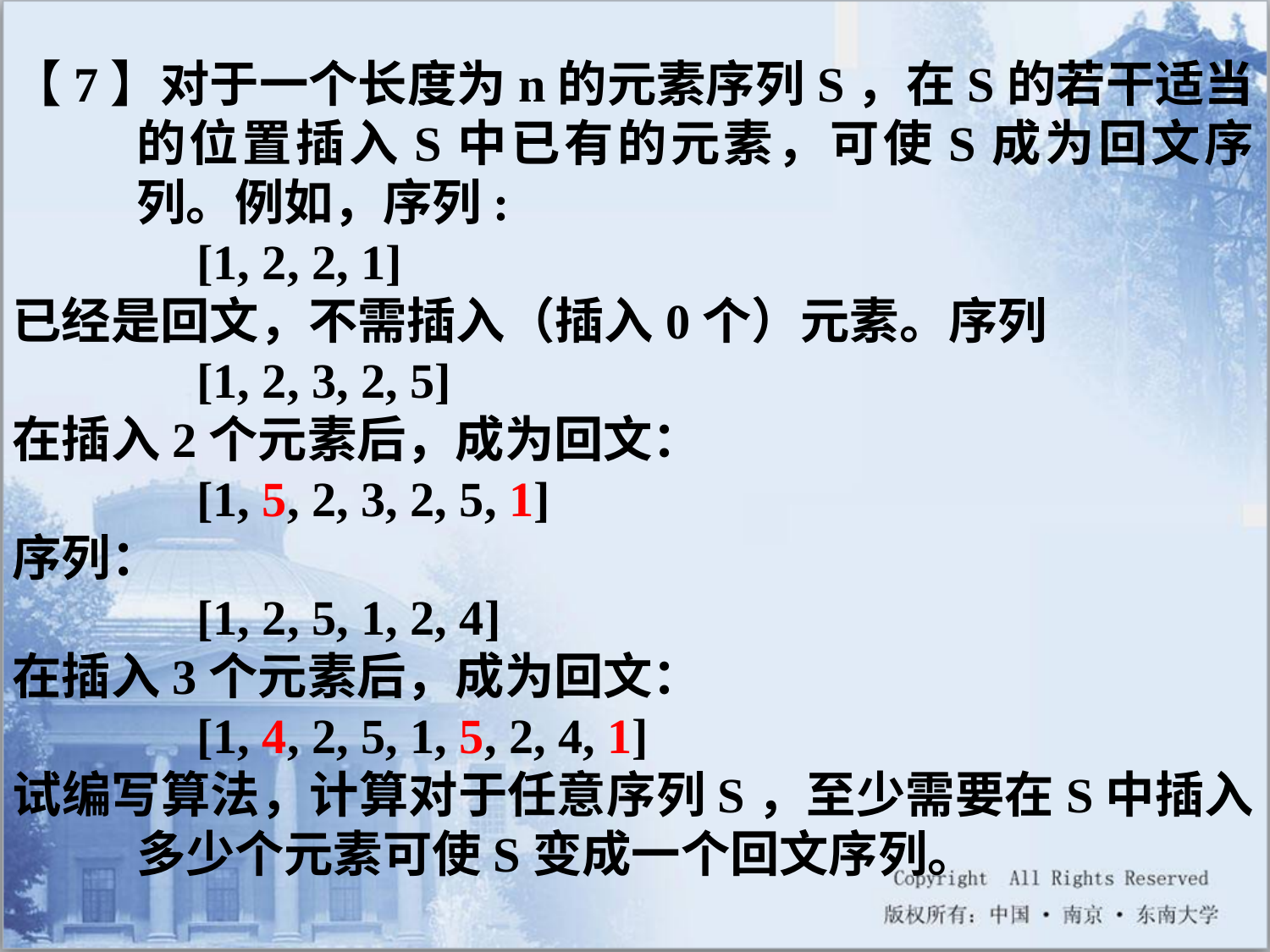

【7】对于一个长度为n的元素序列S，在S的若干适当的位置插入S中已有的元素，可使S成为回文序列。例如，序列:
               [1, 2, 2, 1]
已经是回文，不需插入（插入0个）元素。序列
               [1, 2, 3, 2, 5]
在插入2个元素后，成为回文：
               [1, 5, 2, 3, 2, 5, 1]
序列：
               [1, 2, 5, 1, 2, 4]
在插入3个元素后，成为回文：
               [1, 4, 2, 5, 1, 5, 2, 4, 1]
试编写算法，计算对于任意序列S，至少需要在S中插入多少个元素可使S变成一个回文序列。